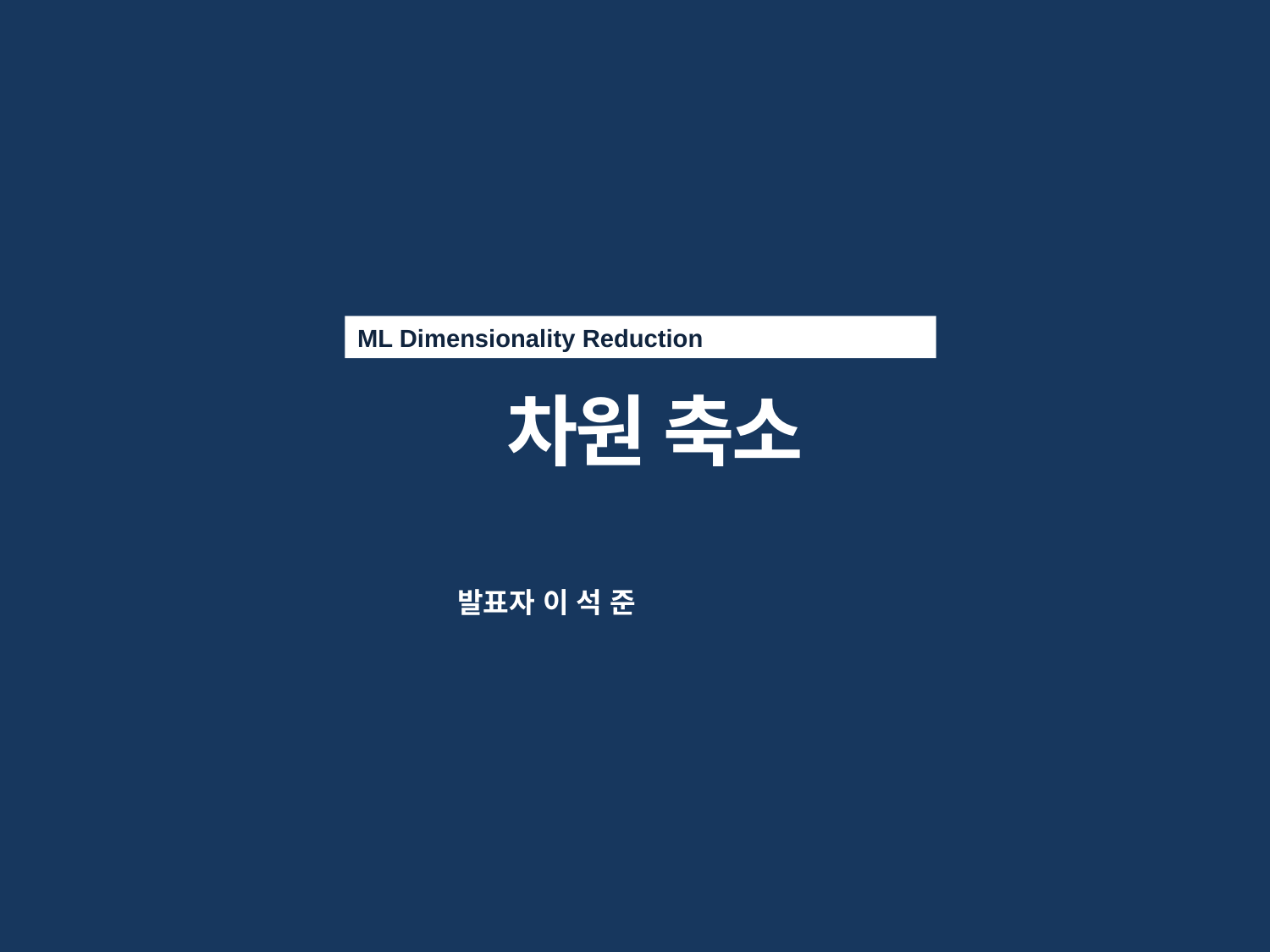

ML Dimensionality Reduction
 차원 축소
발표자 이 석 준